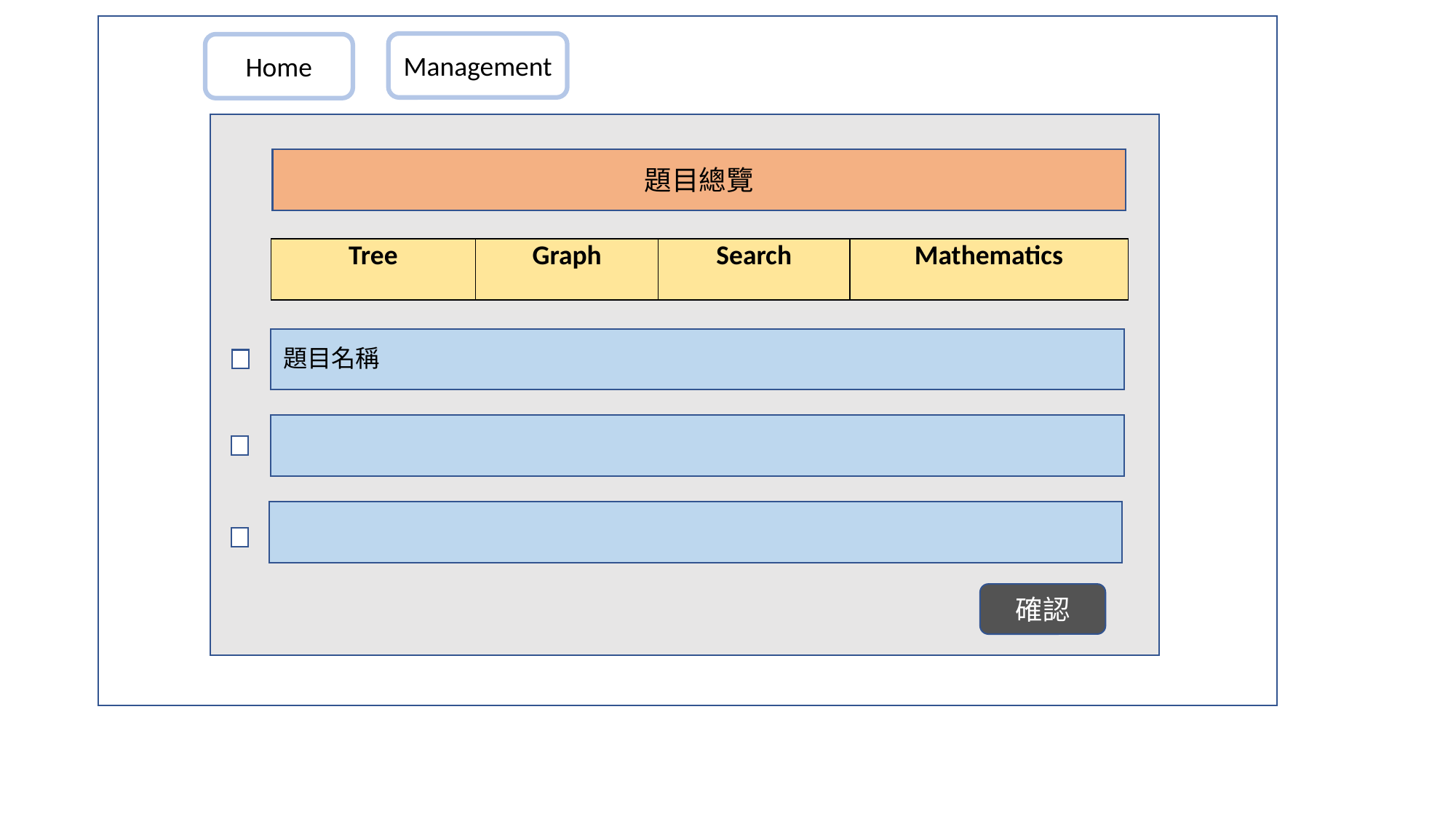

Management
Home
題目總覽
| Tree | Graph | Search | Mathematics |
| --- | --- | --- | --- |

題目名稱

確認